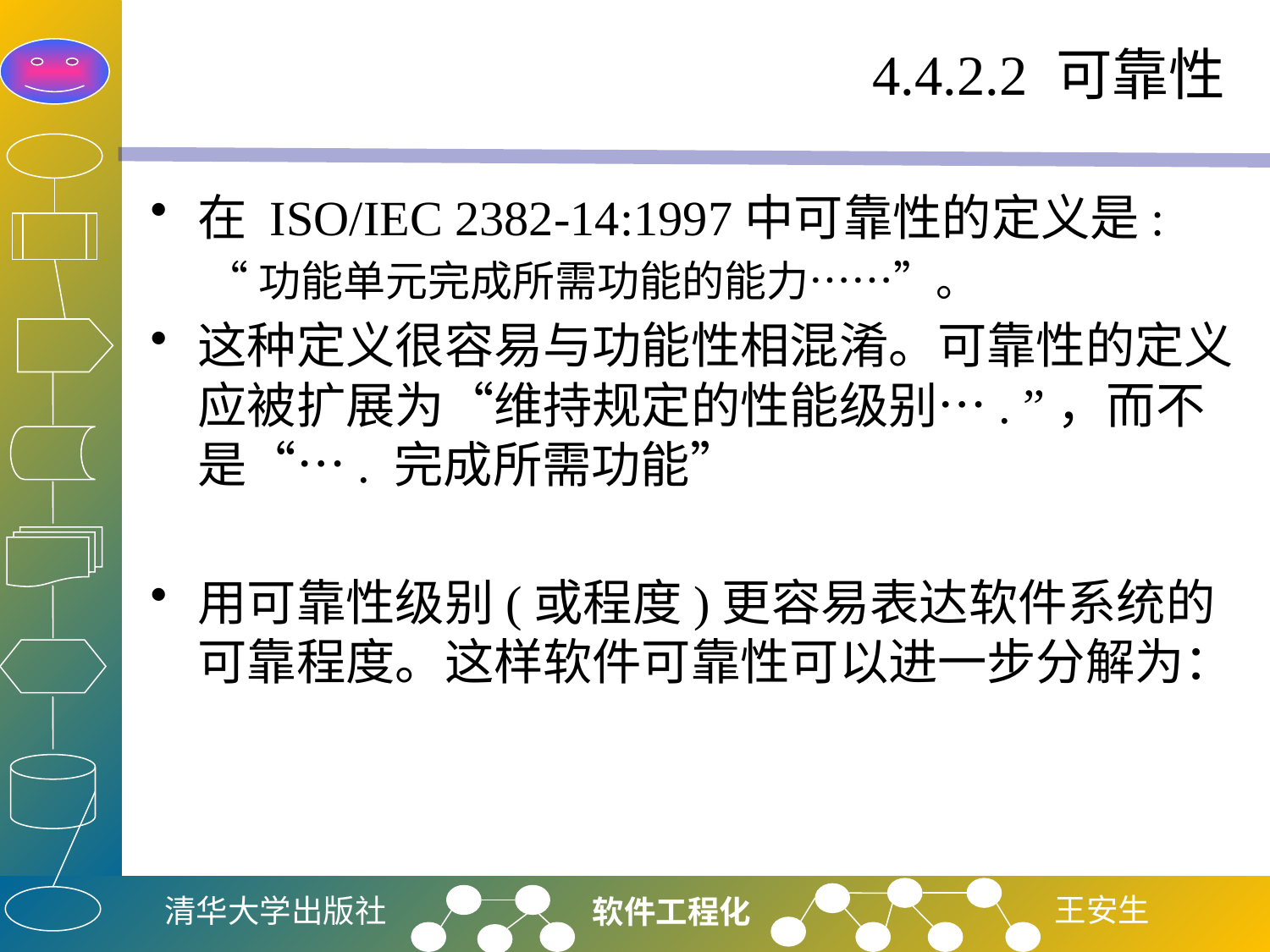

# 4.4.2.2 可靠性
在 ISO/IEC 2382-14:1997中可靠性的定义是:
“功能单元完成所需功能的能力⋯⋯”。
这种定义很容易与功能性相混淆。可靠性的定义应被扩展为“维持规定的性能级别…. ”，而不是“…. 完成所需功能”

用可靠性级别(或程度)更容易表达软件系统的可靠程度。这样软件可靠性可以进一步分解为：